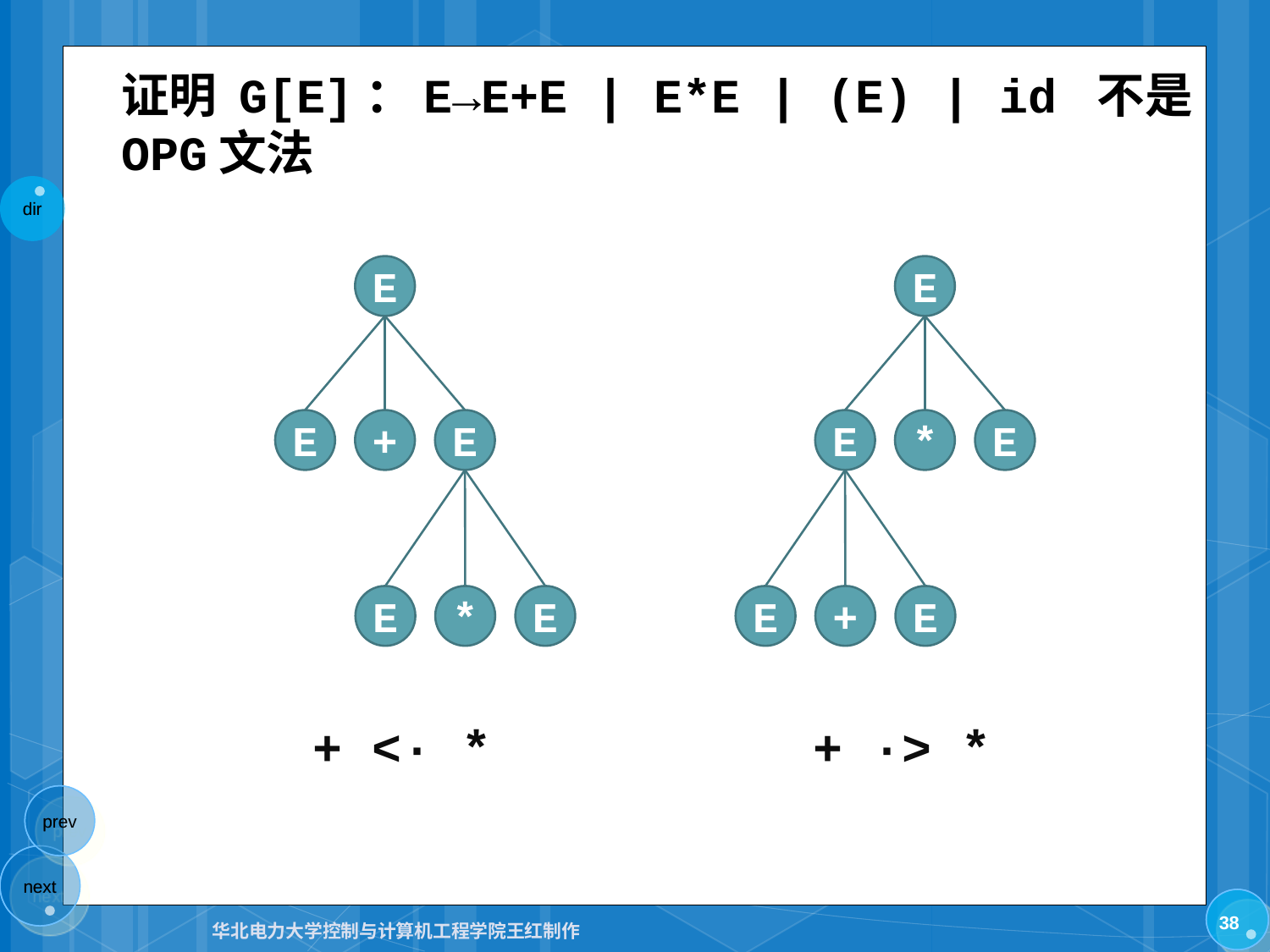

证明 G[E]：E→E+E | E*E | (E) | id 不是OPG文法
E
E
E
+
E
E
*
E
E
*
E
E
+
E
+ <· *
+ ·> *
38
华北电力大学控制与计算机工程学院王红制作